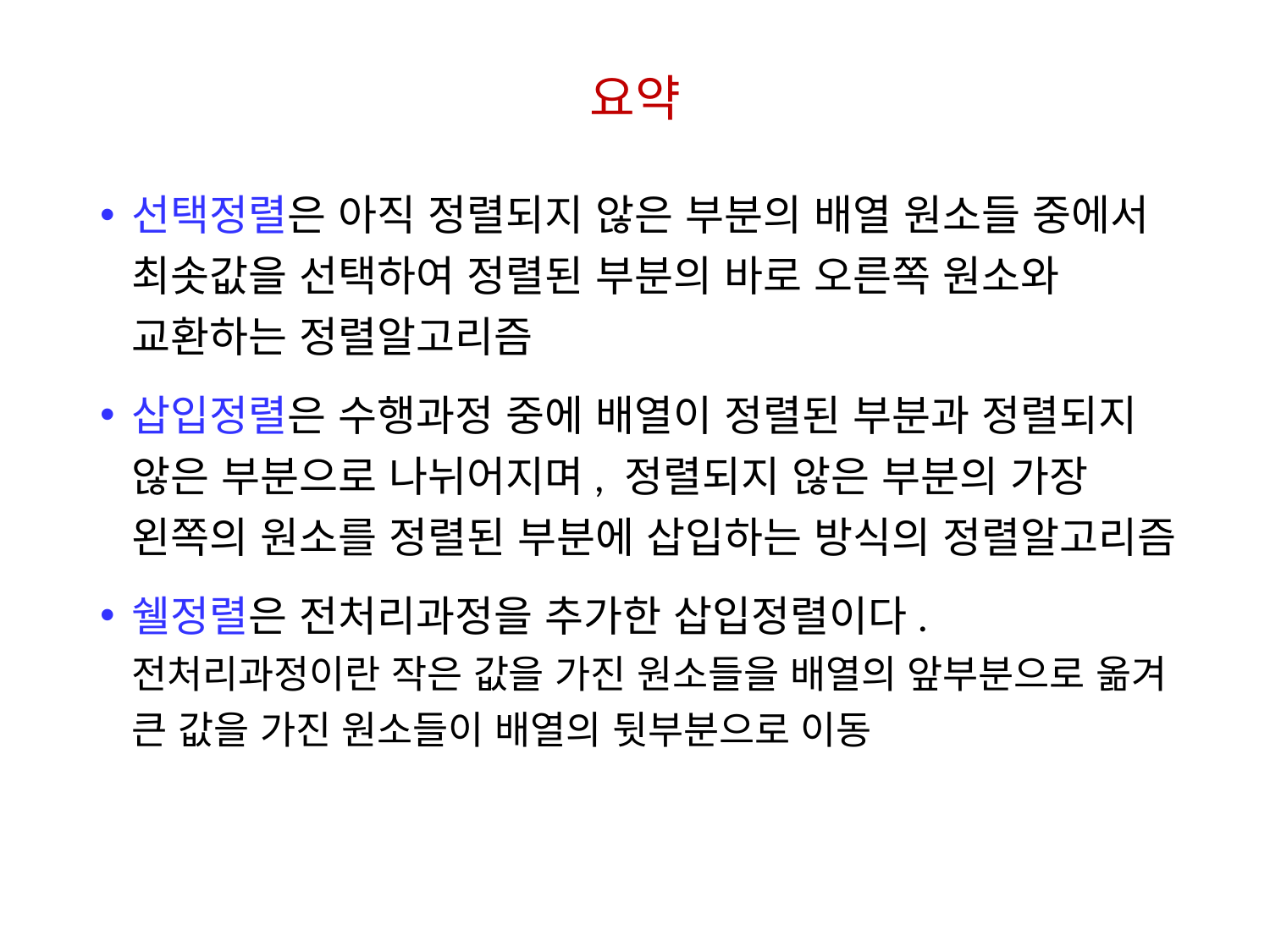

# 요약
선택정렬은 아직 정렬되지 않은 부분의 배열 원소들 중에서 최솟값을 선택하여 정렬된 부분의 바로 오른쪽 원소와 교환하는 정렬알고리즘
삽입정렬은 수행과정 중에 배열이 정렬된 부분과 정렬되지 않은 부분으로 나뉘어지며, 정렬되지 않은 부분의 가장 왼쪽의 원소를 정렬된 부분에 삽입하는 방식의 정렬알고리즘
쉘정렬은 전처리과정을 추가한 삽입정렬이다. 전처리과정이란 작은 값을 가진 원소들을 배열의 앞부분으로 옮겨 큰 값을 가진 원소들이 배열의 뒷부분으로 이동